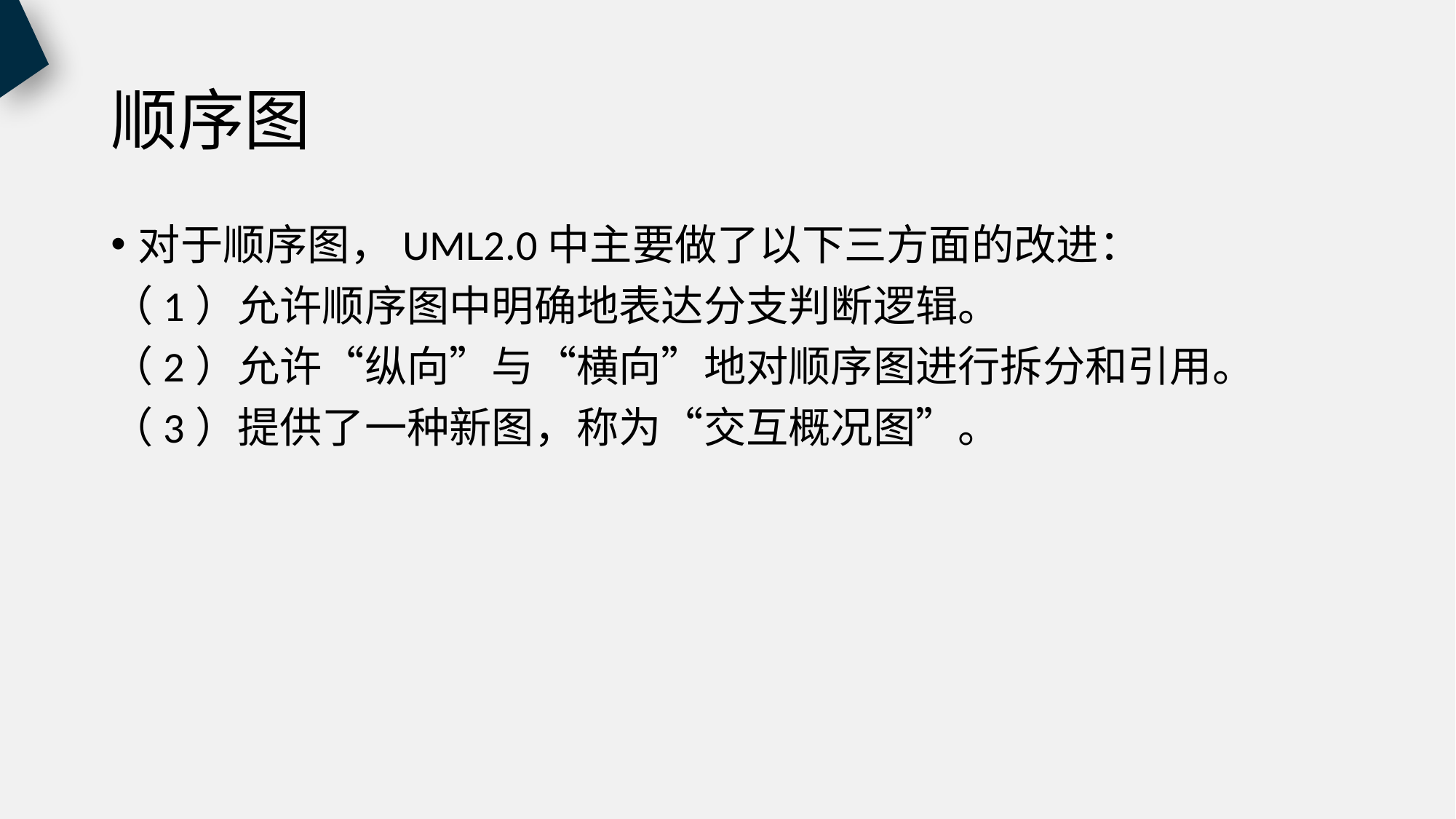

# 顺序图
对于顺序图，UML2.0中主要做了以下三方面的改进：
（1）允许顺序图中明确地表达分支判断逻辑。
（2）允许“纵向”与“横向”地对顺序图进行拆分和引用。
（3）提供了一种新图，称为“交互概况图”。